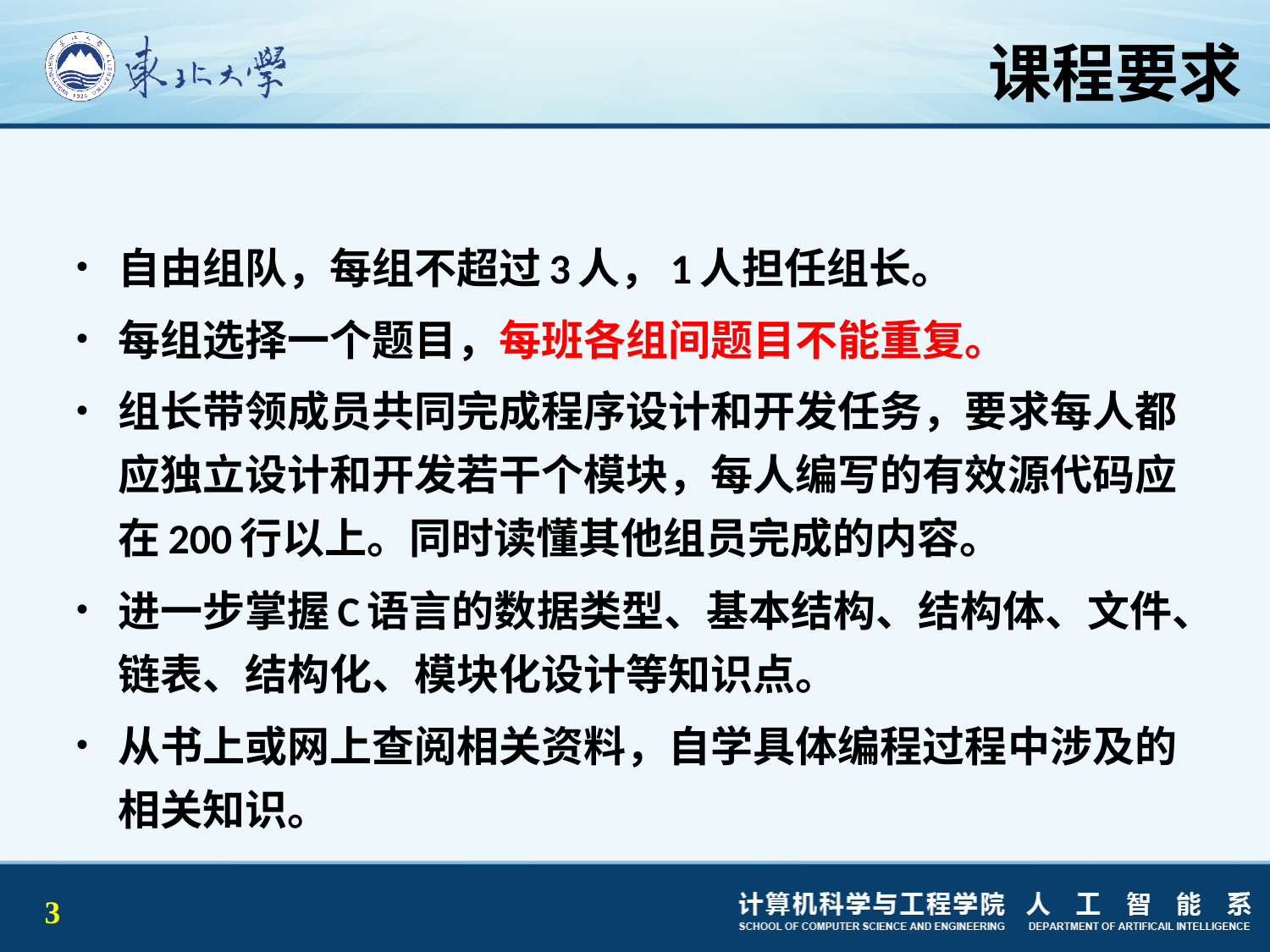

# 课程要求
自由组队，每组不超过3人，1人担任组长。
每组选择一个题目，每班各组间题目不能重复。
组长带领成员共同完成程序设计和开发任务，要求每人都应独立设计和开发若干个模块，每人编写的有效源代码应在200行以上。同时读懂其他组员完成的内容。
进一步掌握C语言的数据类型、基本结构、结构体、文件、链表、结构化、模块化设计等知识点。
从书上或网上查阅相关资料，自学具体编程过程中涉及的相关知识。